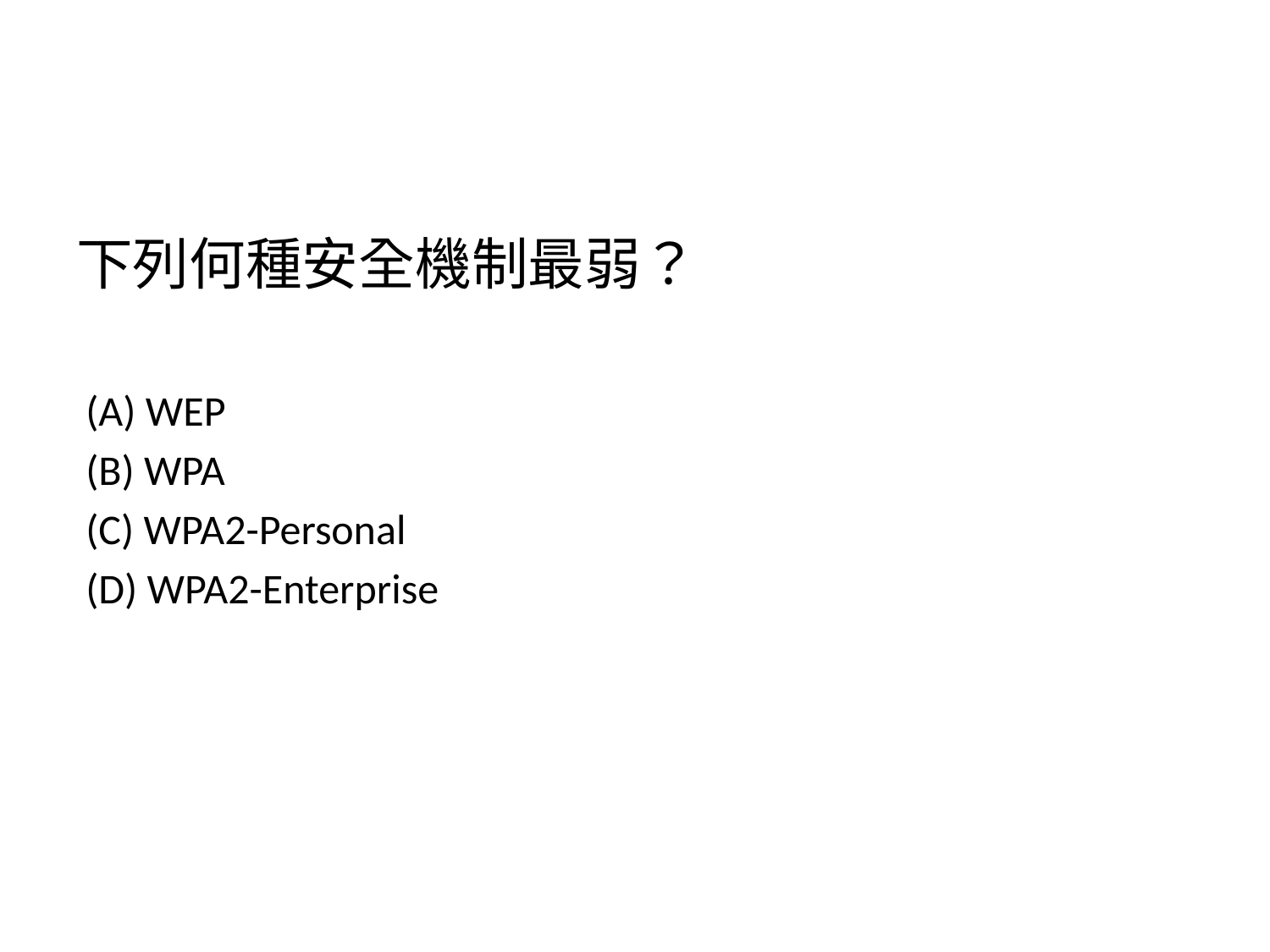

下列何種安全機制最弱？

 (A) WEP
 (B) WPA
 (C) WPA2-Personal
 (D) WPA2-Enterprise